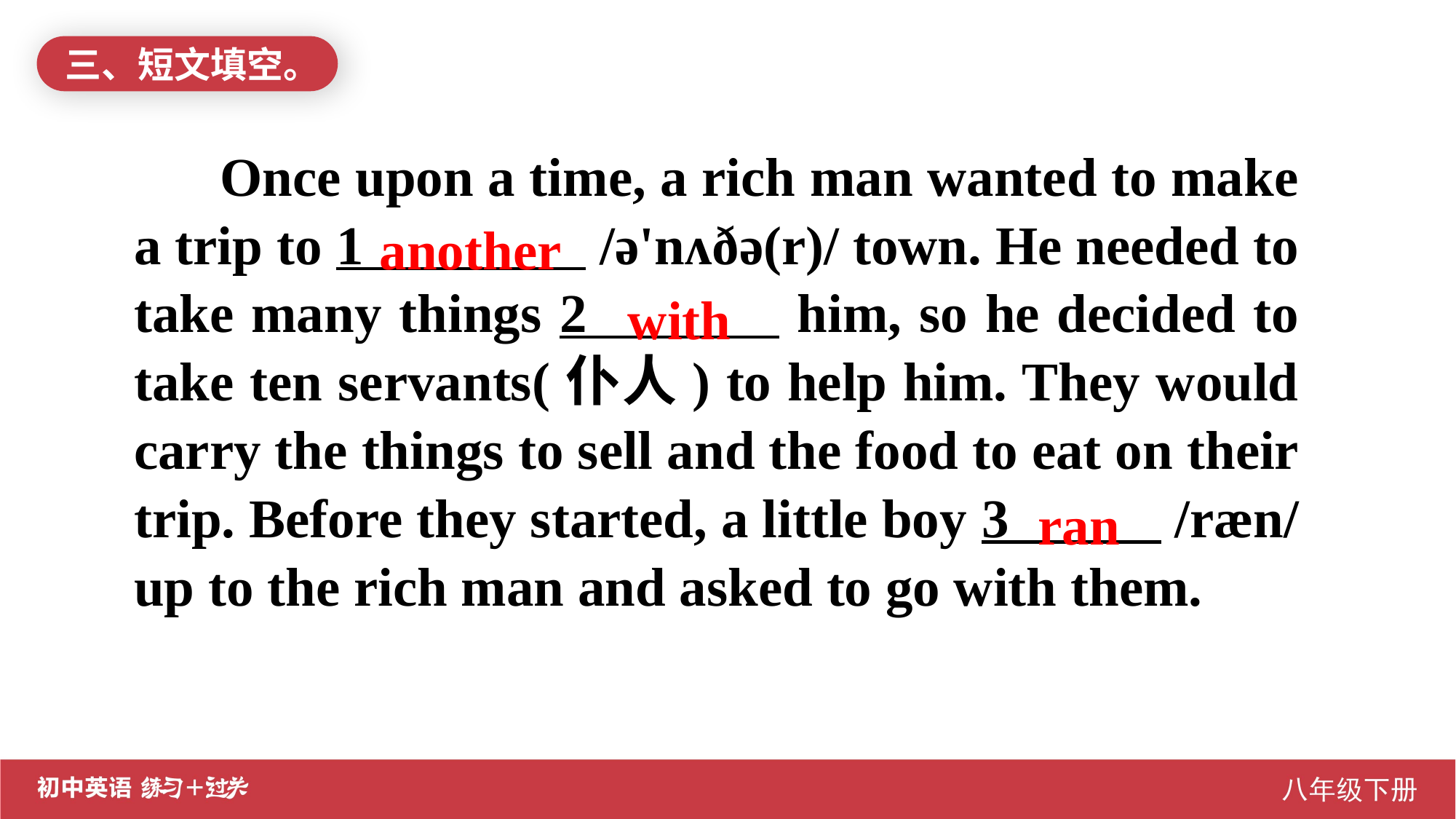

三、短文填空。
      Once upon a time, a rich man wanted to make a trip to 1                 /ə'nʌðə(r)/ town. He needed to take many things 2            him, so he decided to take ten servants(仆人) to help him. They would carry the things to sell and the food to eat on their trip. Before they started, a little boy 3           ./ræn/ up to the rich man and asked to go with them.
another
with
ran